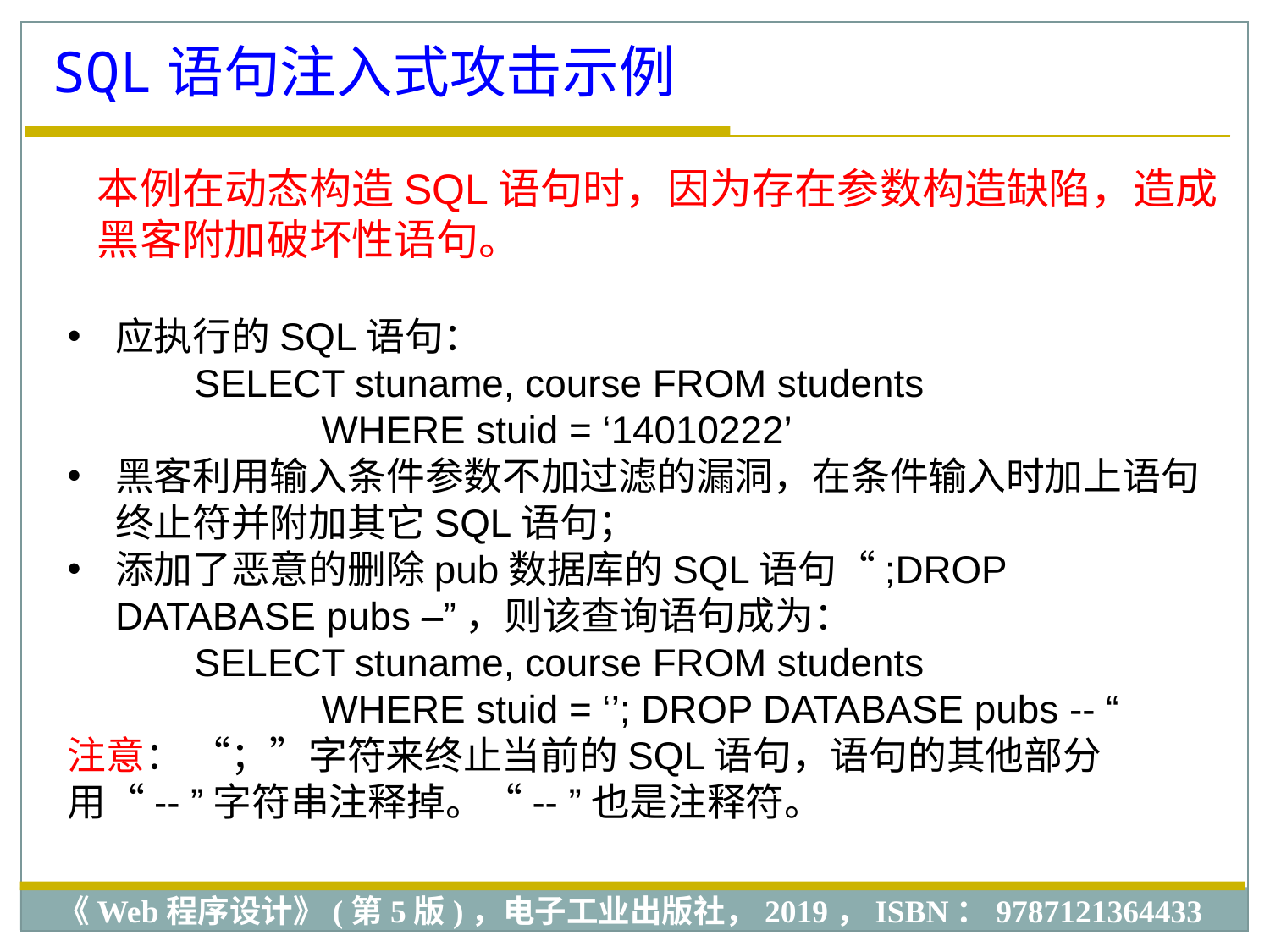

SQL语句注入式攻击示例

本例在动态构造SQL语句时，因为存在参数构造缺陷，造成黑客附加破坏性语句。
应执行的SQL语句：
	SELECT stuname, course FROM students
		WHERE stuid = ‘14010222’
黑客利用输入条件参数不加过滤的漏洞，在条件输入时加上语句终止符并附加其它SQL语句；
添加了恶意的删除pub数据库的SQL语句“;DROP DATABASE pubs –”，则该查询语句成为：
	SELECT stuname, course FROM students
		WHERE stuid = ‘’; DROP DATABASE pubs -- “
注意： “；”字符来终止当前的SQL语句，语句的其他部分用“-- ”字符串注释掉。“-- ”也是注释符。